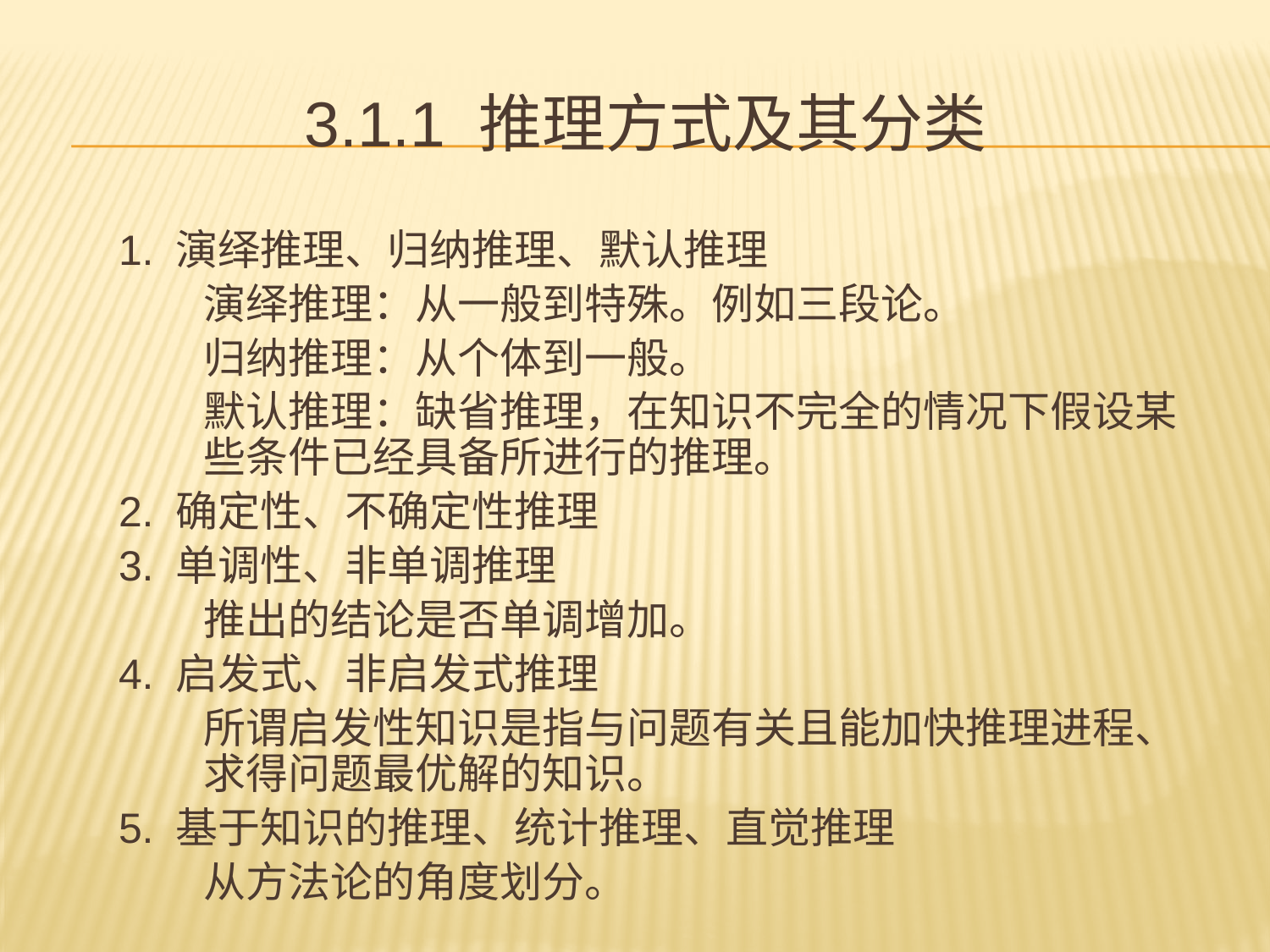

# 3.1.1 推理方式及其分类
1. 演绎推理、归纳推理、默认推理
	演绎推理：从一般到特殊。例如三段论。
	归纳推理：从个体到一般。
	默认推理：缺省推理，在知识不完全的情况下假设某些条件已经具备所进行的推理。
2. 确定性、不确定性推理
3. 单调性、非单调推理
	推出的结论是否单调增加。
4. 启发式、非启发式推理
	所谓启发性知识是指与问题有关且能加快推理进程、求得问题最优解的知识。
5. 基于知识的推理、统计推理、直觉推理
	从方法论的角度划分。
4